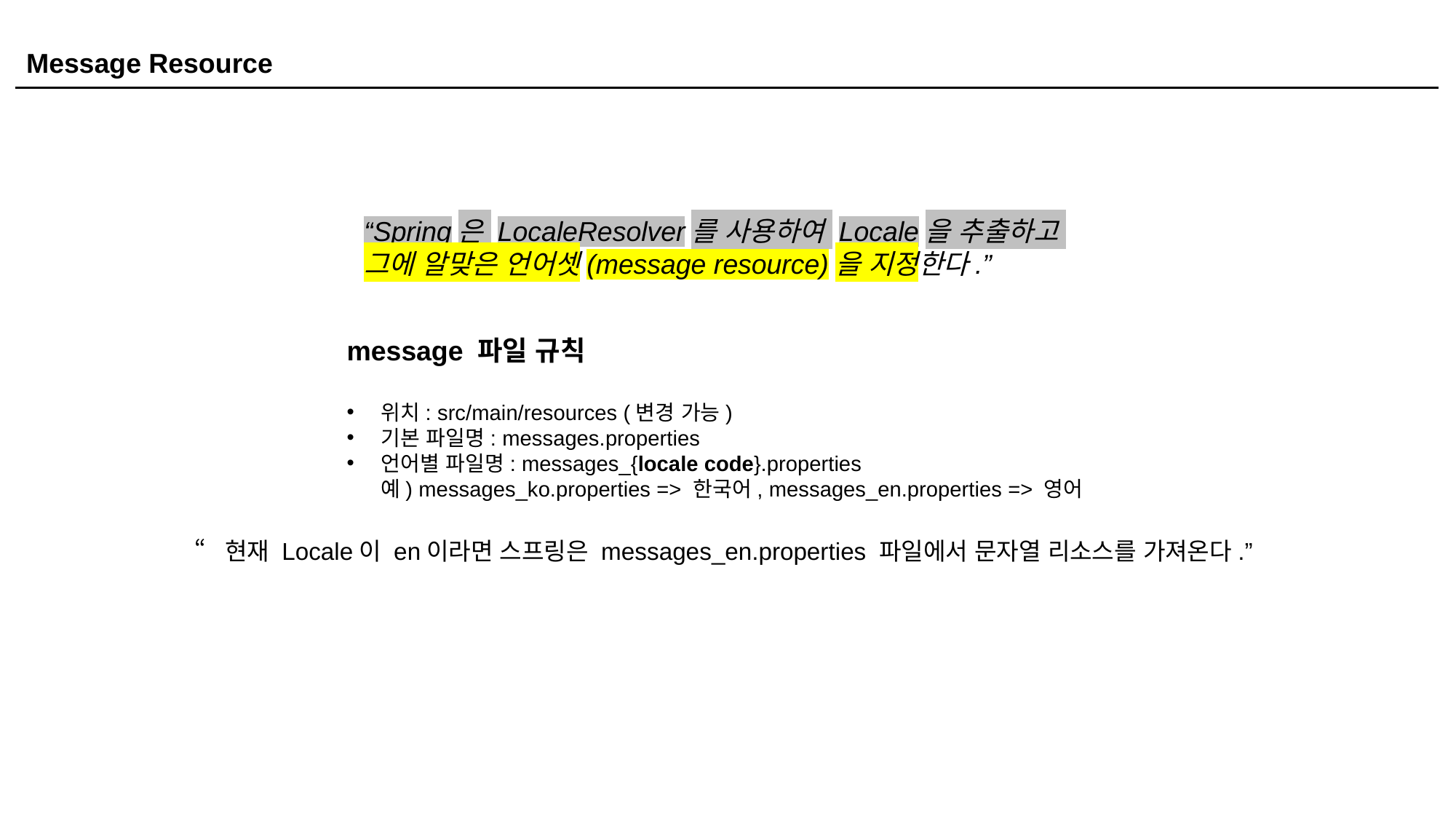

Message Resource
“Spring은 LocaleResolver를 사용하여 Locale을 추출하고
그에 알맞은 언어셋(message resource)을 지정한다.”
message 파일 규칙

위치: src/main/resources (변경 가능)
기본 파일명: messages.properties
언어별 파일명: messages_{locale code}.properties
예) messages_ko.properties => 한국어, messages_en.properties => 영어

“현재 Locale이 en이라면 스프링은 messages_en.properties 파일에서 문자열 리소스를 가져온다.”